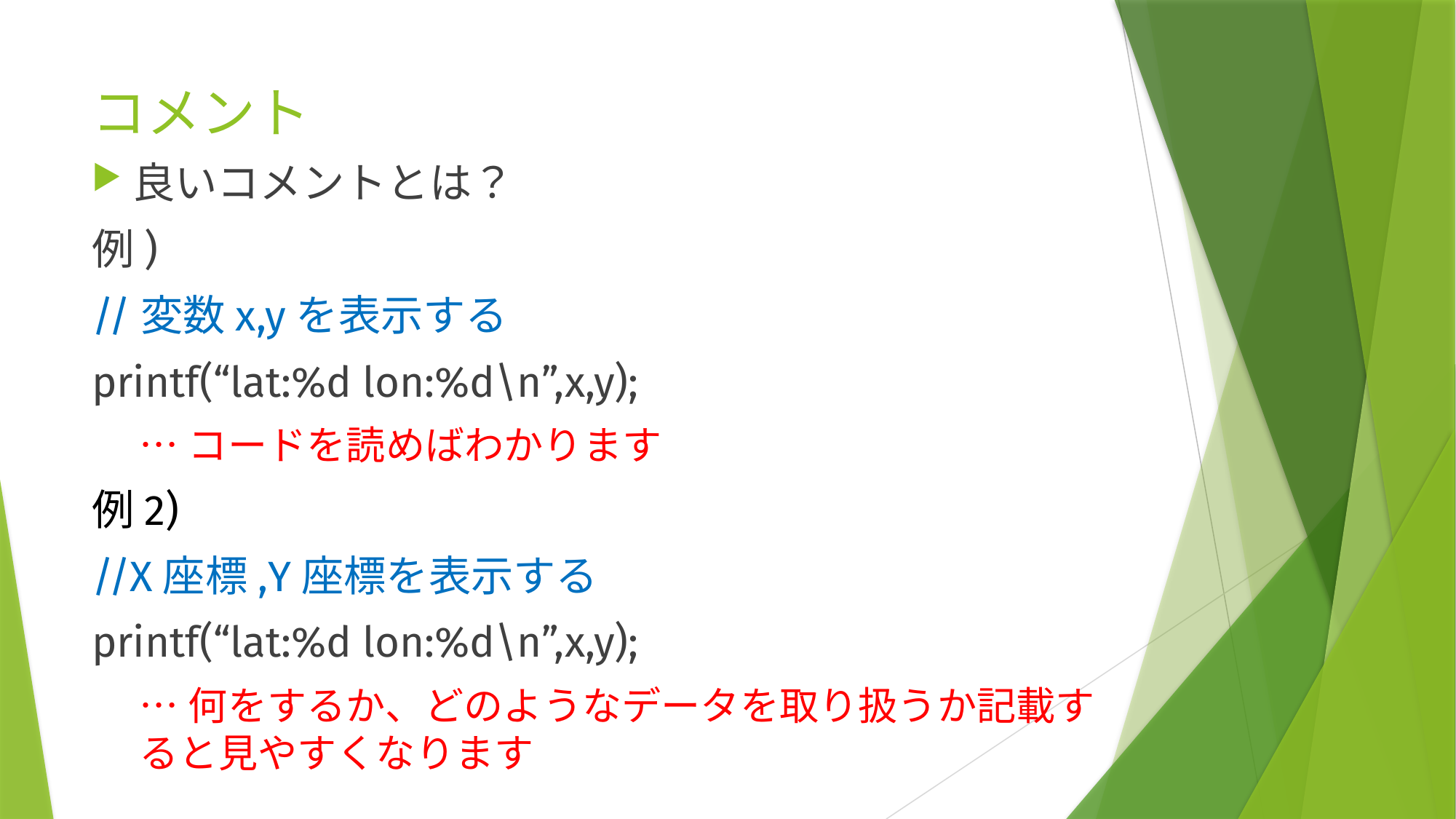

# コメント
良いコメントとは？
例)
//変数x,yを表示する
printf(“lat:%d lon:%d\n”,x,y);
…コードを読めばわかります
例2)
//X座標,Y座標を表示する
printf(“lat:%d lon:%d\n”,x,y);
…何をするか、どのようなデータを取り扱うか記載すると見やすくなります